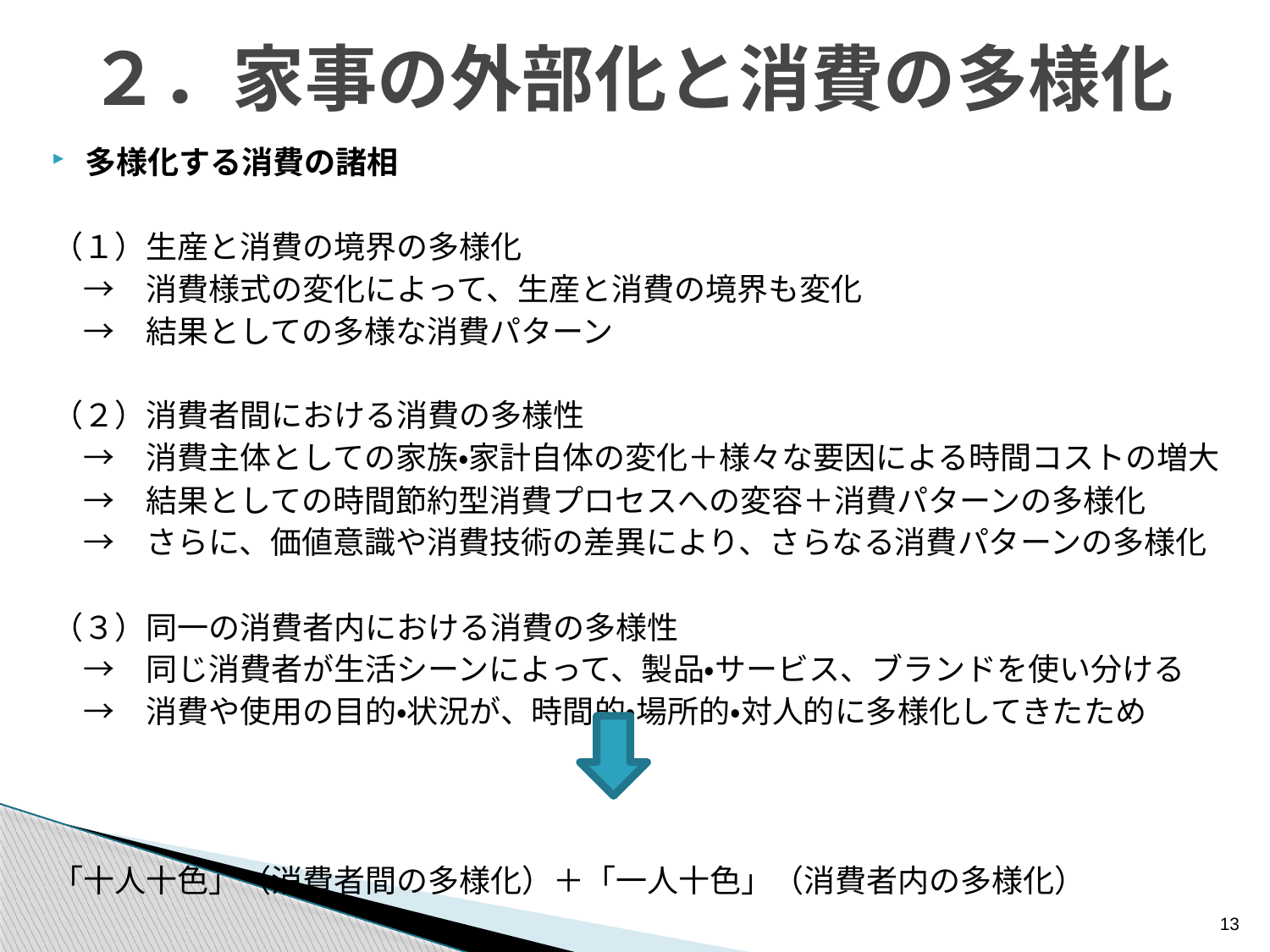

# ２．家事の外部化と消費の多様化
多様化する消費の諸相

（１）生産と消費の境界の多様化
　→　消費様式の変化によって、生産と消費の境界も変化
　→　結果としての多様な消費パターン

（２）消費者間における消費の多様性
　→　消費主体としての家族・家計自体の変化＋様々な要因による時間コストの増大
　→　結果としての時間節約型消費プロセスへの変容＋消費パターンの多様化
　→　さらに、価値意識や消費技術の差異により、さらなる消費パターンの多様化

（３）同一の消費者内における消費の多様性
　→　同じ消費者が生活シーンによって、製品・サービス、ブランドを使い分ける
　→　消費や使用の目的・状況が、時間的・場所的・対人的に多様化してきたため

	「十人十色」（消費者間の多様化）＋「一人十色」（消費者内の多様化）

13